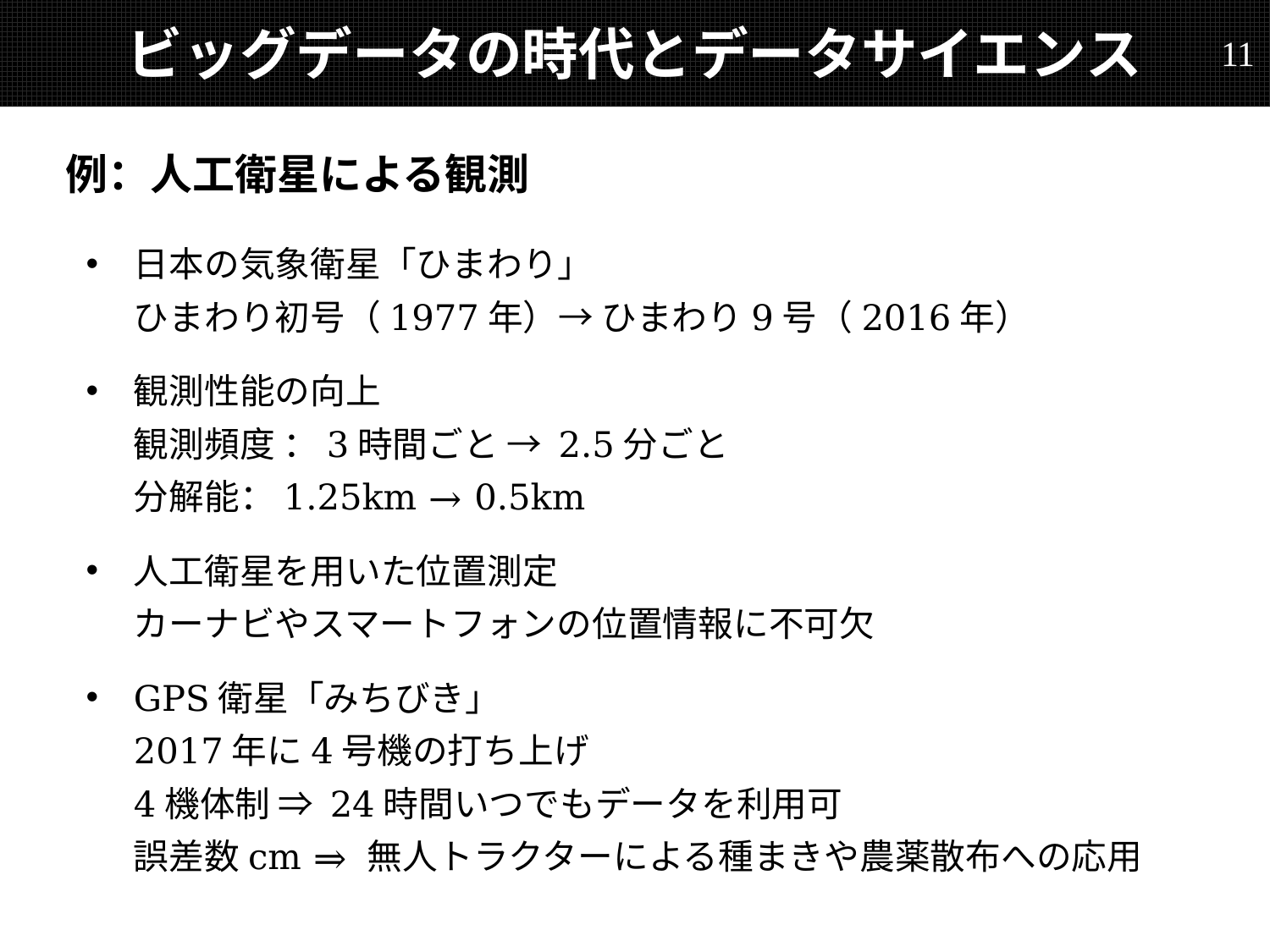

# ビッグデータの時代とデータサイエンス
11
例：人工衛星による観測
日本の気象衛星「ひまわり」
ひまわり初号（1977年）→ ひまわり9号（2016年）
観測性能の向上
観測頻度 ：3時間ごと → 2.5分ごと
分解能：1.25km → 0.5km
人工衛星を用いた位置測定
カーナビやスマートフォンの位置情報に不可欠
GPS衛星「みちびき」
2017年に4号機の打ち上げ
4機体制 ⇒ 24時間いつでもデータを利用可
誤差数cm ⇒ 無人トラクターによる種まきや農薬散布への応用